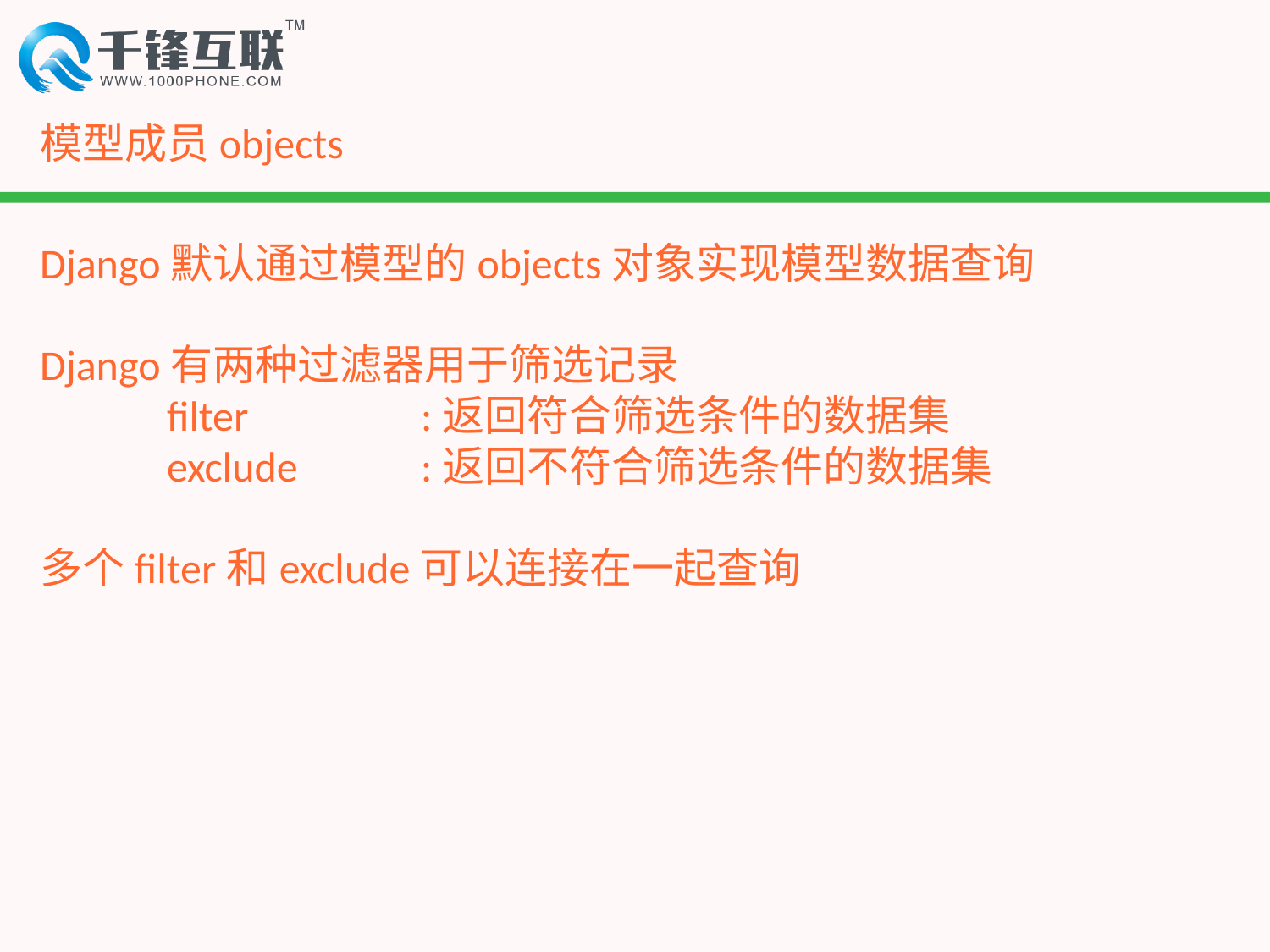

# 模型成员objects
Django默认通过模型的objects对象实现模型数据查询

Django有两种过滤器用于筛选记录
	filter 		:返回符合筛选条件的数据集
	exclude	:返回不符合筛选条件的数据集

多个filter和exclude可以连接在一起查询